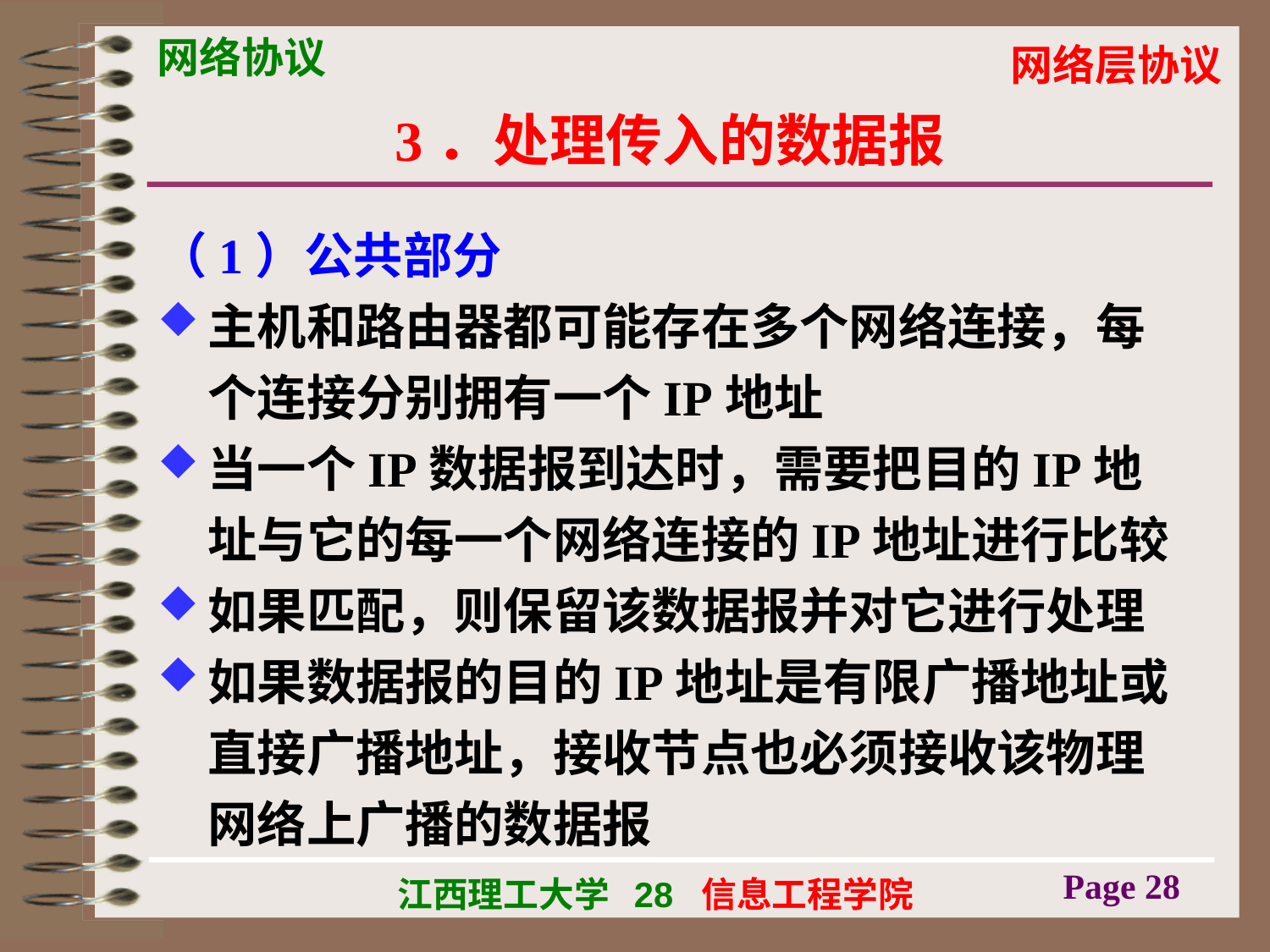

# 3．处理传入的数据报
（1）公共部分
主机和路由器都可能存在多个网络连接，每个连接分别拥有一个IP地址
当一个IP数据报到达时，需要把目的IP地址与它的每一个网络连接的IP地址进行比较
如果匹配，则保留该数据报并对它进行处理
如果数据报的目的IP地址是有限广播地址或直接广播地址，接收节点也必须接收该物理网络上广播的数据报
Page 28